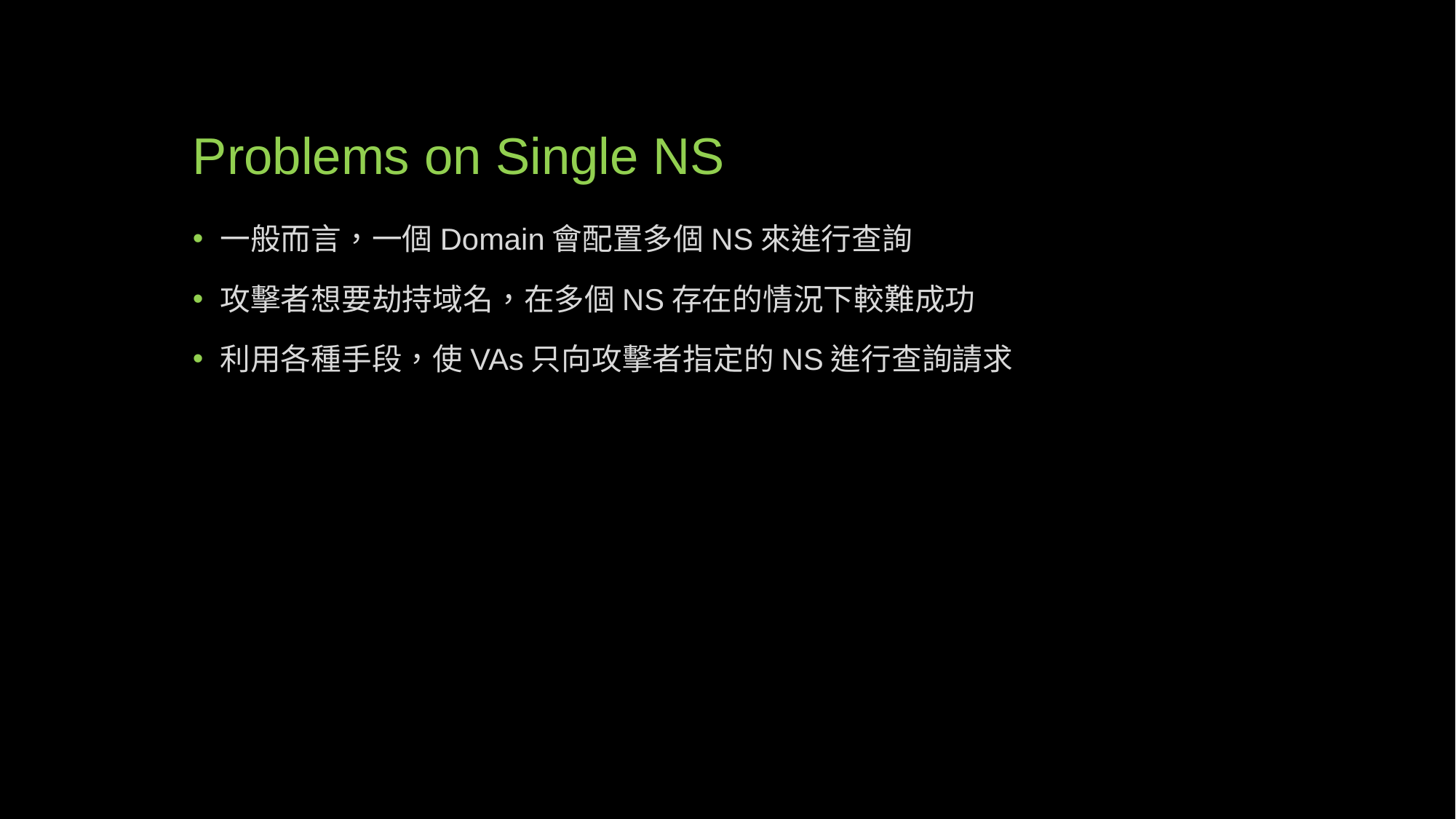

# Problems on Single NS
一般而言，一個Domain會配置多個NS來進行查詢
攻擊者想要劫持域名，在多個NS存在的情況下較難成功
利用各種手段，使VAs只向攻擊者指定的NS進行查詢請求